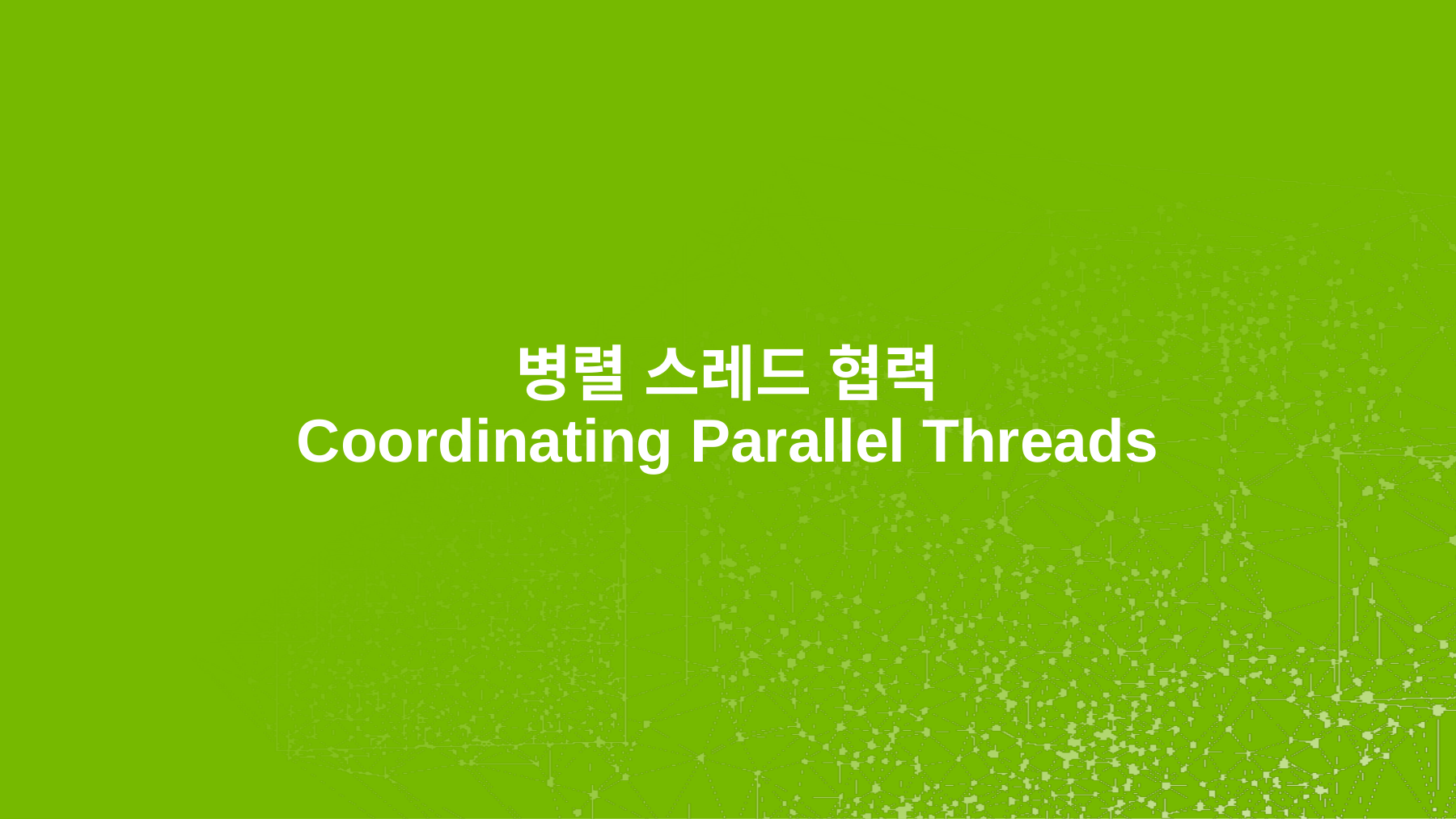

# 병렬 스레드 협력 Coordinating Parallel Threads